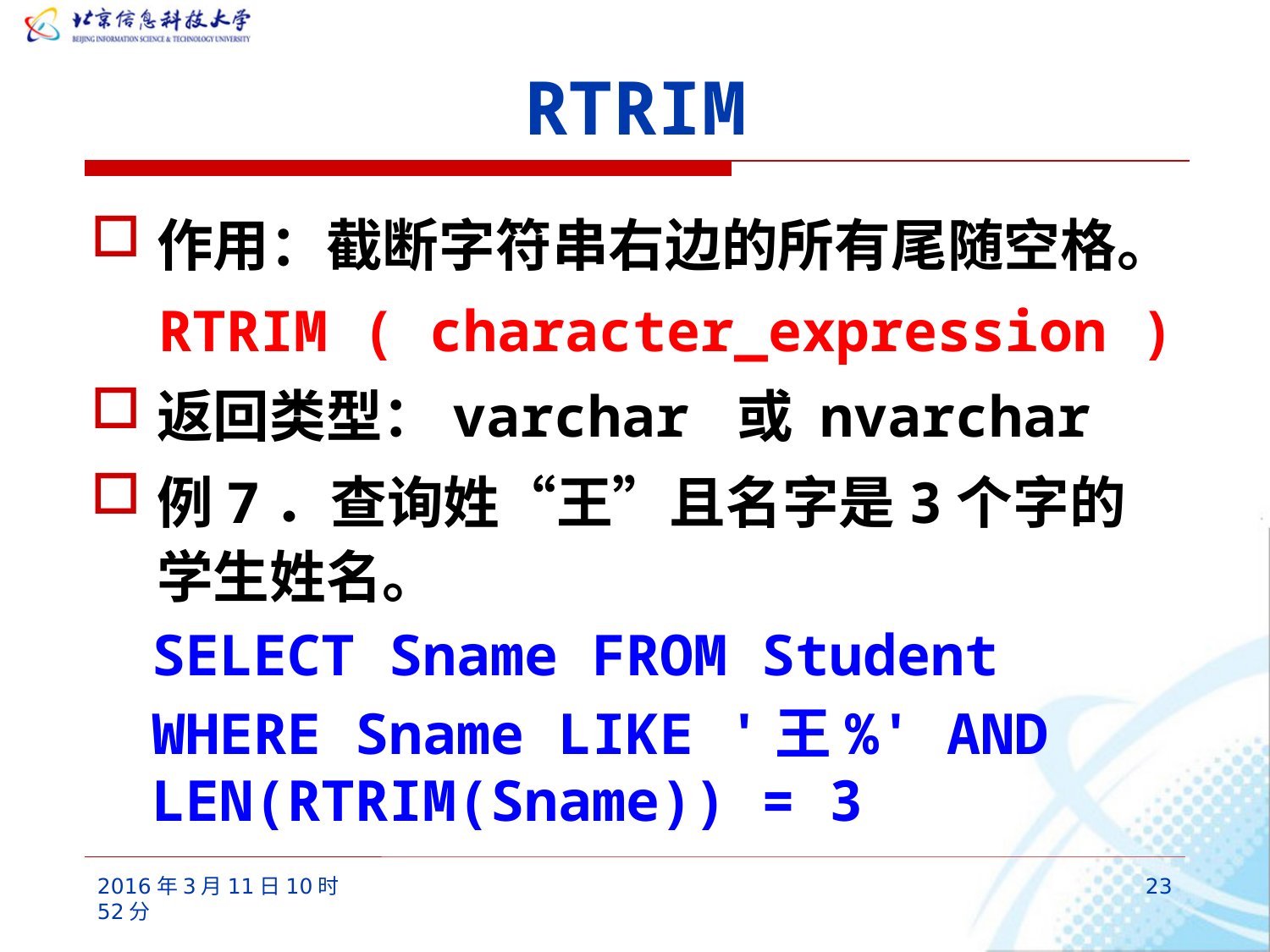

# RTRIM
作用：截断字符串右边的所有尾随空格。
  RTRIM ( character_expression )
返回类型：varchar 或 nvarchar
例7．查询姓“王”且名字是3个字的学生姓名。
SELECT Sname FROM Student
WHERE Sname LIKE '王%' AND LEN(RTRIM(Sname)) = 3
2016年3月11日10时52分
23